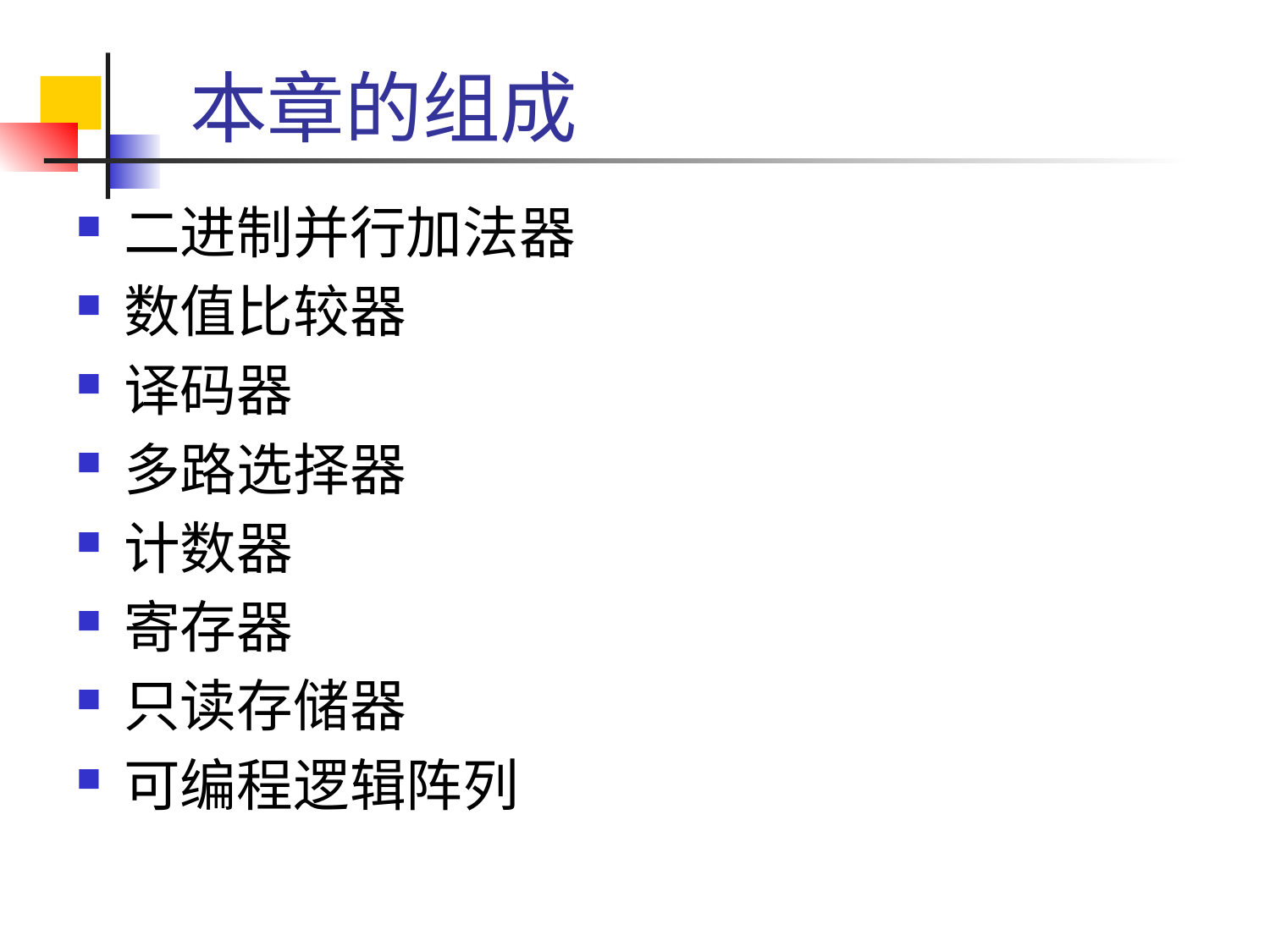

# 本章的组成
二进制并行加法器
数值比较器
译码器
多路选择器
计数器
寄存器
只读存储器
可编程逻辑阵列